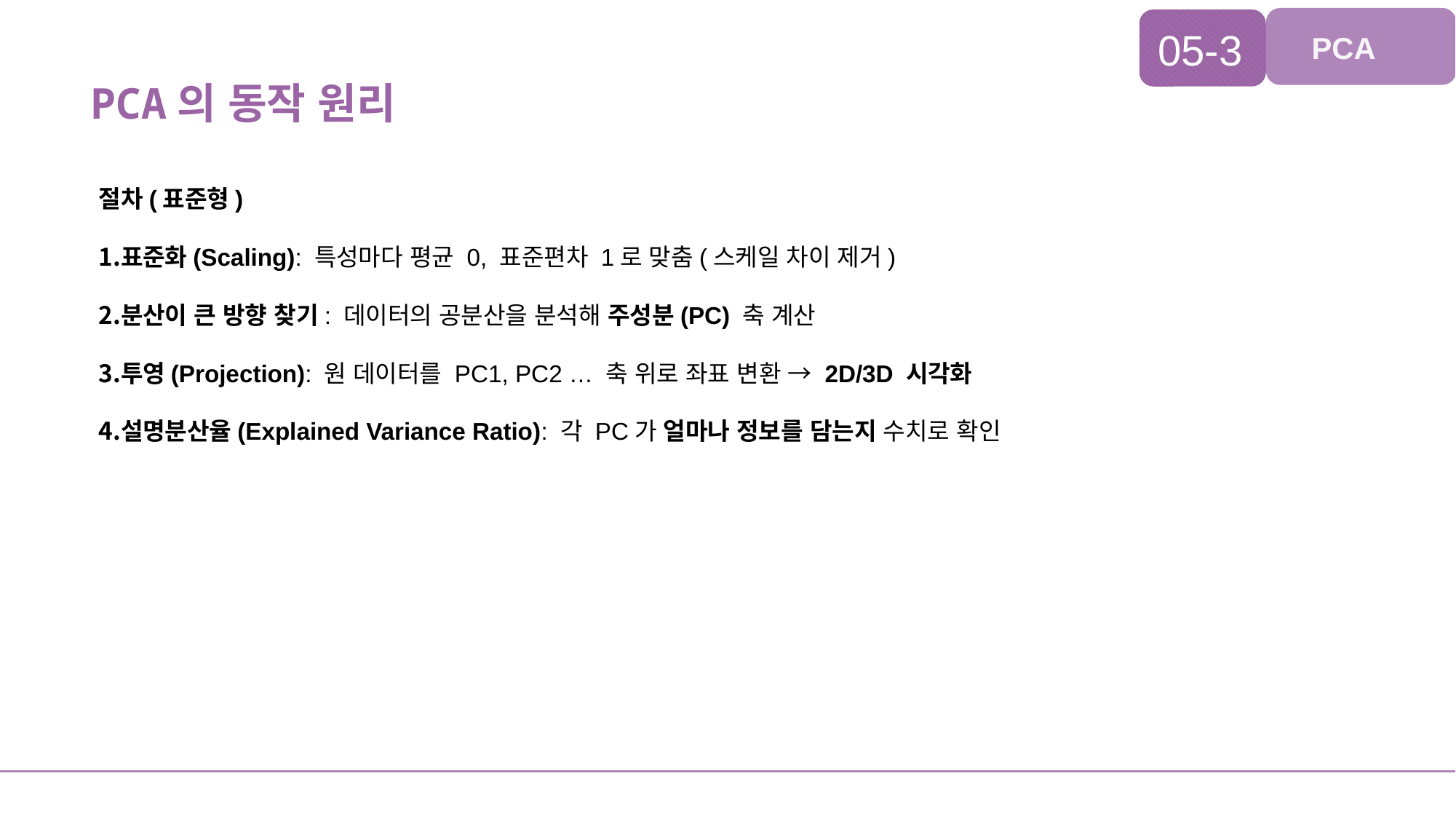

05-3
PCA
PCA의 동작 원리
절차(표준형)
표준화(Scaling): 특성마다 평균 0, 표준편차 1로 맞춤(스케일 차이 제거)
분산이 큰 방향 찾기: 데이터의 공분산을 분석해 주성분(PC) 축 계산
투영(Projection): 원 데이터를 PC1, PC2 … 축 위로 좌표 변환 → 2D/3D 시각화
설명분산율(Explained Variance Ratio): 각 PC가 얼마나 정보를 담는지 수치로 확인